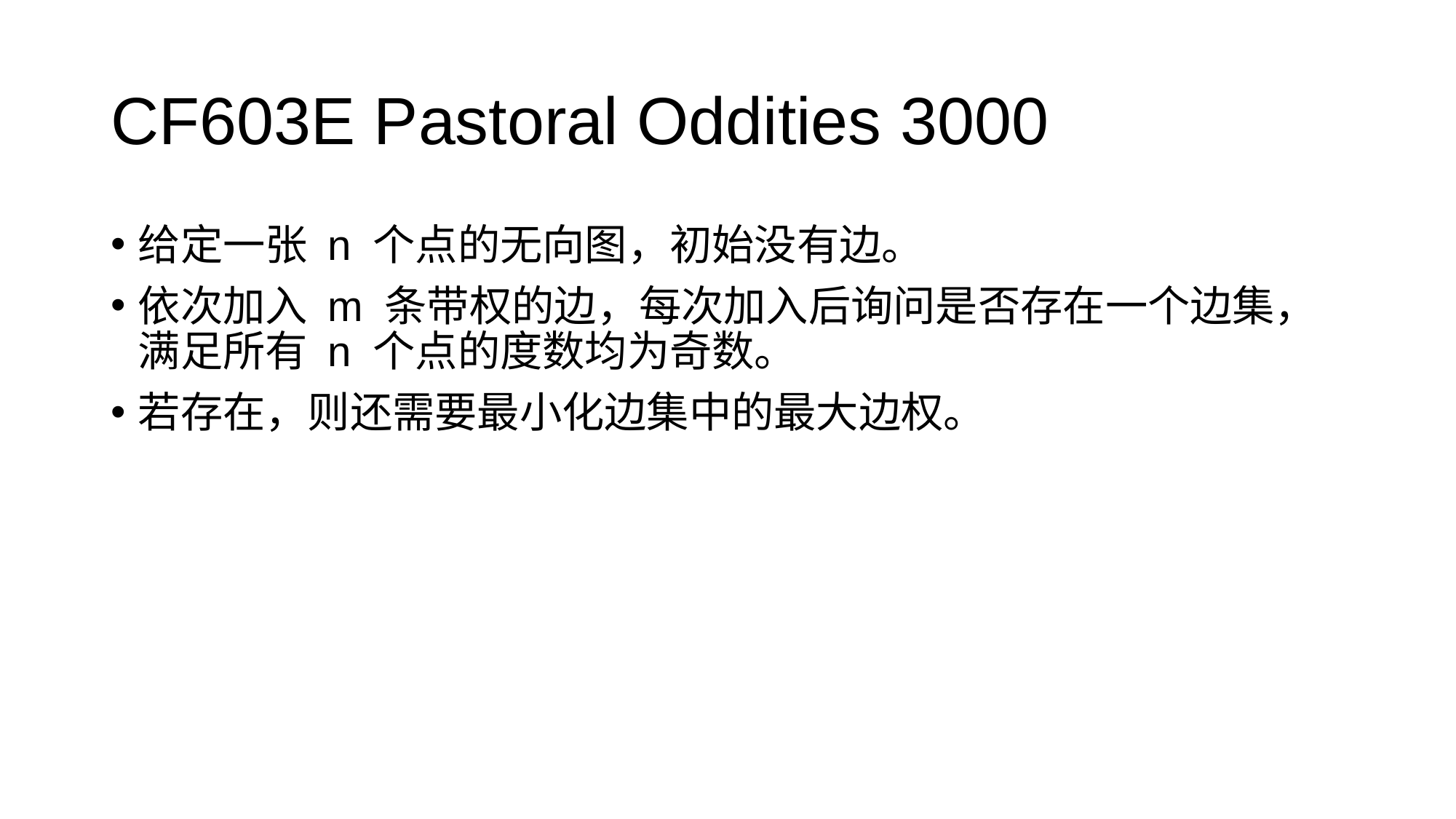

# CF603E Pastoral Oddities 3000
给定一张 n 个点的无向图，初始没有边。
依次加入 m 条带权的边，每次加入后询问是否存在一个边集，满足所有 n 个点的度数均为奇数。
若存在，则还需要最小化边集中的最大边权。